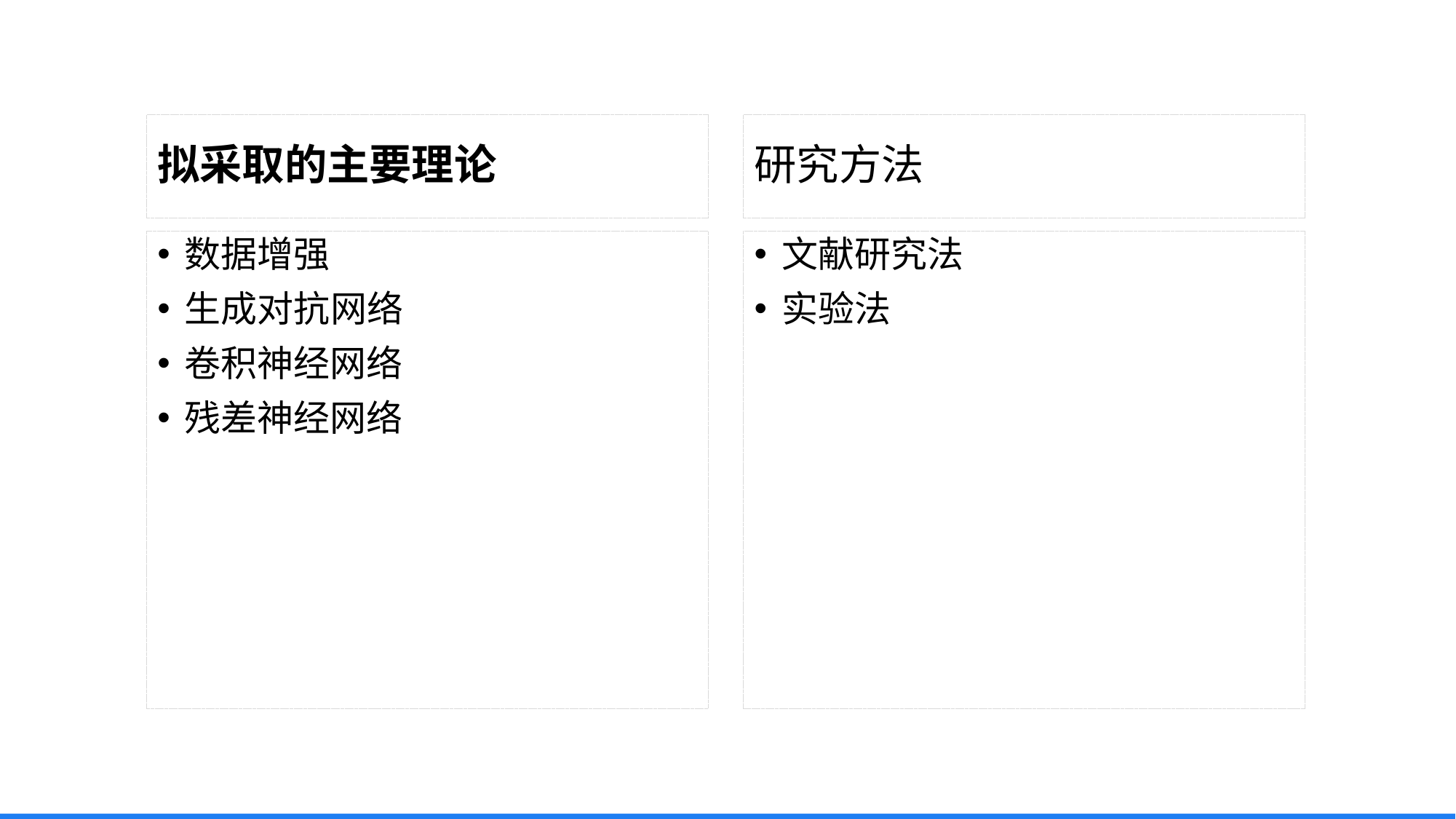

拟采取的主要理论
研究方法
数据增强
生成对抗网络
卷积神经网络
残差神经网络
文献研究法
实验法